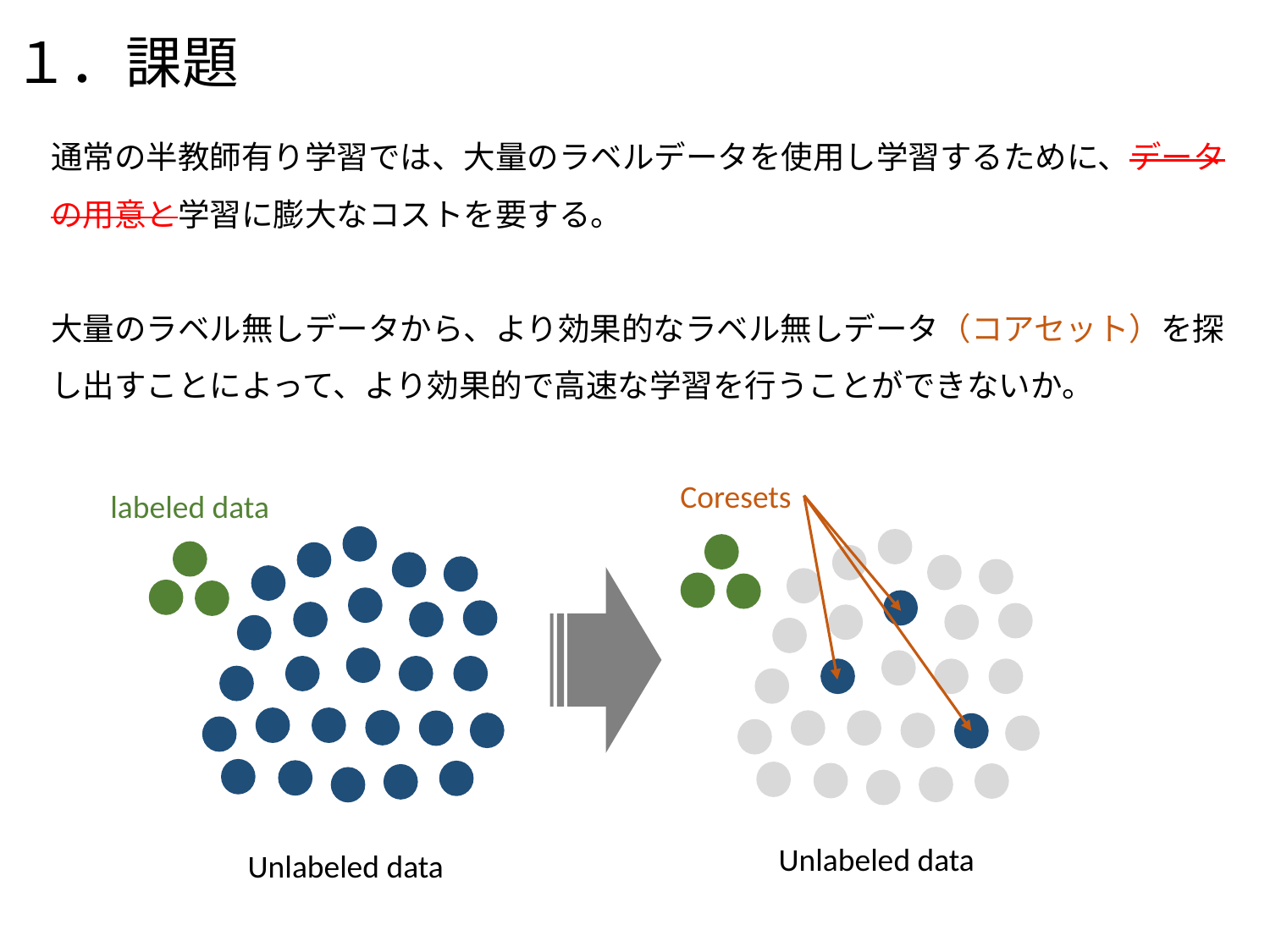

# １．課題
通常の半教師有り学習では、大量のラベルデータを使用し学習するために、データの用意と学習に膨大なコストを要する。

大量のラベル無しデータから、より効果的なラベル無しデータ（コアセット）を探し出すことによって、より効果的で高速な学習を行うことができないか。
Coresets

Unlabeled data
Unlabeled data
labeled data